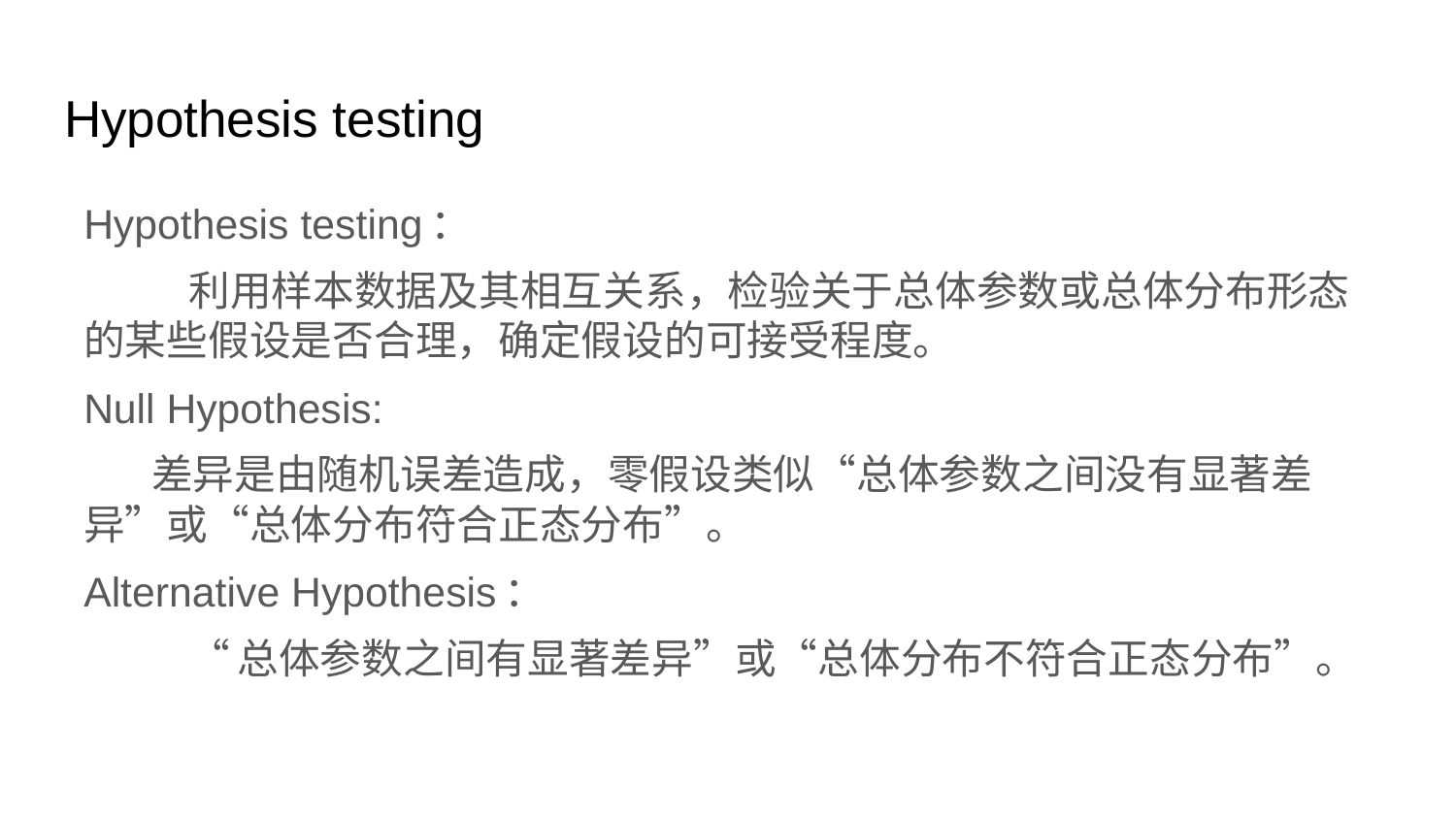

# Hypothesis testing
Hypothesis testing：
	利用样本数据及其相互关系，检验关于总体参数或总体分布形态的某些假设是否合理，确定假设的可接受程度。
Null Hypothesis:
差异是由随机误差造成，零假设类似“总体参数之间没有显著差异”或“总体分布符合正态分布”。
Alternative Hypothesis：
	“总体参数之间有显著差异”或“总体分布不符合正态分布”。